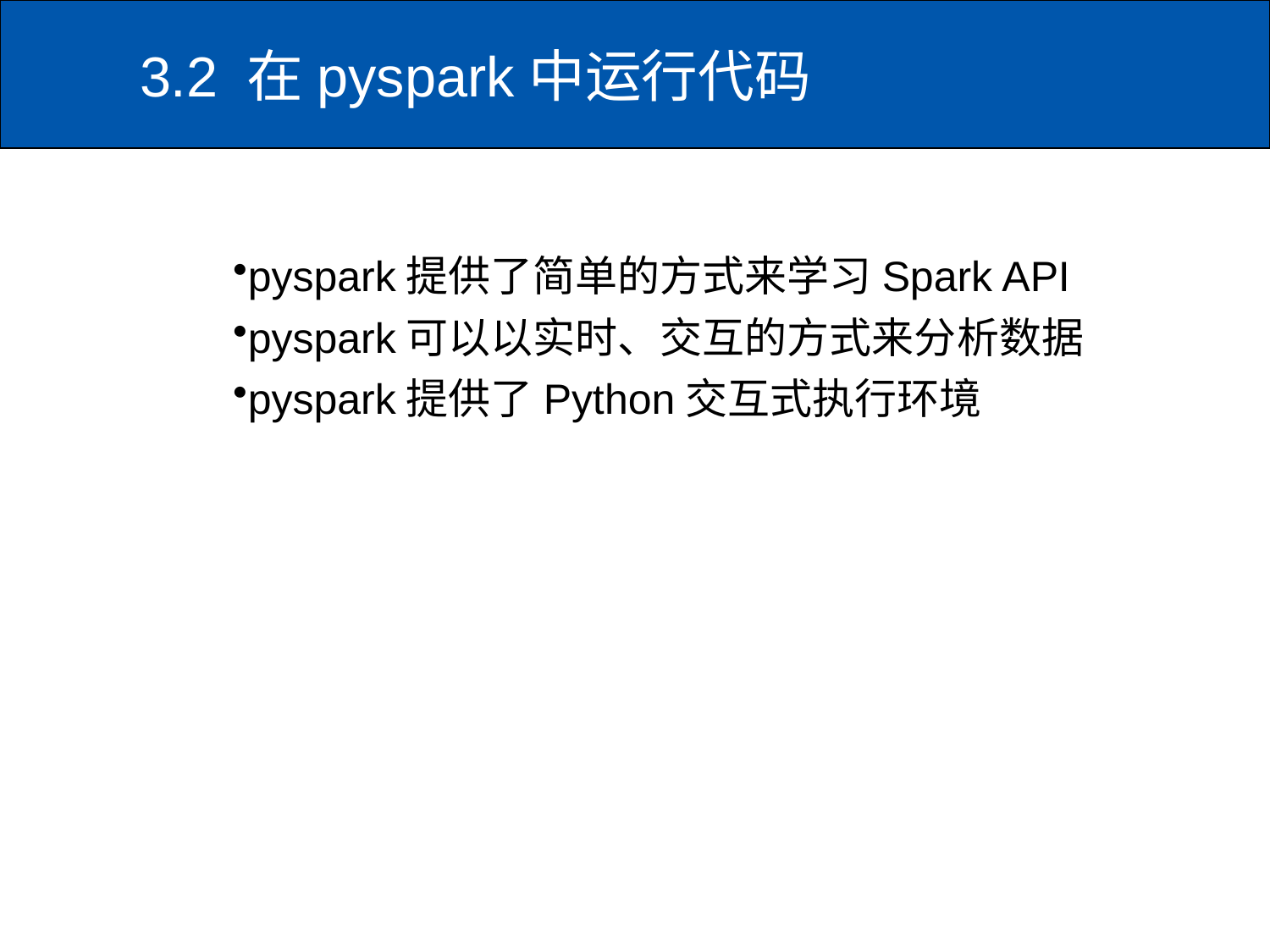

# 3.2 在pyspark中运行代码
pyspark提供了简单的方式来学习Spark API
pyspark可以以实时、交互的方式来分析数据
pyspark提供了Python交互式执行环境